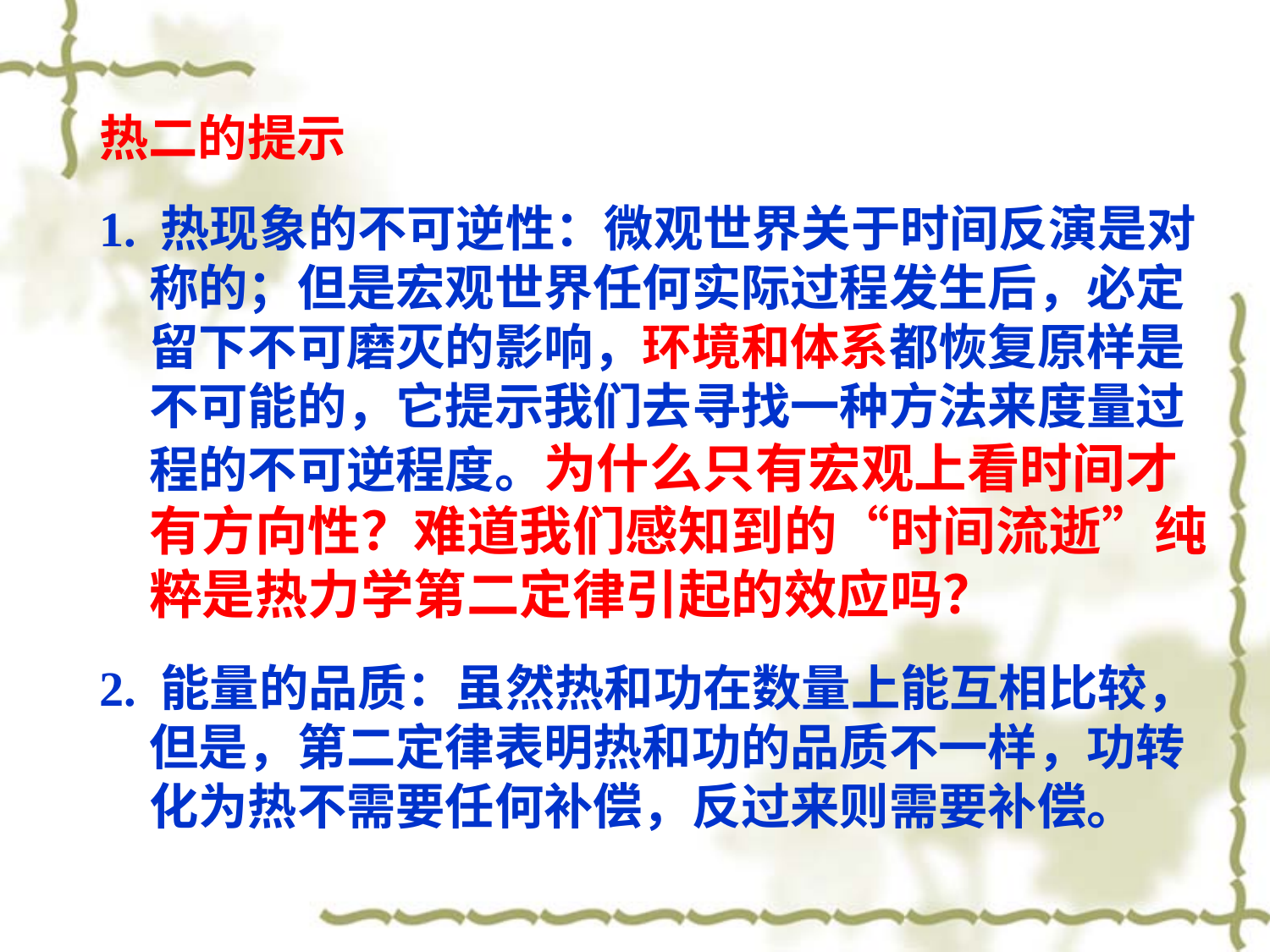

热二的提示
1. 热现象的不可逆性：微观世界关于时间反演是对称的；但是宏观世界任何实际过程发生后，必定留下不可磨灭的影响，环境和体系都恢复原样是不可能的，它提示我们去寻找一种方法来度量过程的不可逆程度。为什么只有宏观上看时间才有方向性？难道我们感知到的“时间流逝”纯粹是热力学第二定律引起的效应吗？
2. 能量的品质：虽然热和功在数量上能互相比较，但是，第二定律表明热和功的品质不一样，功转化为热不需要任何补偿，反过来则需要补偿。